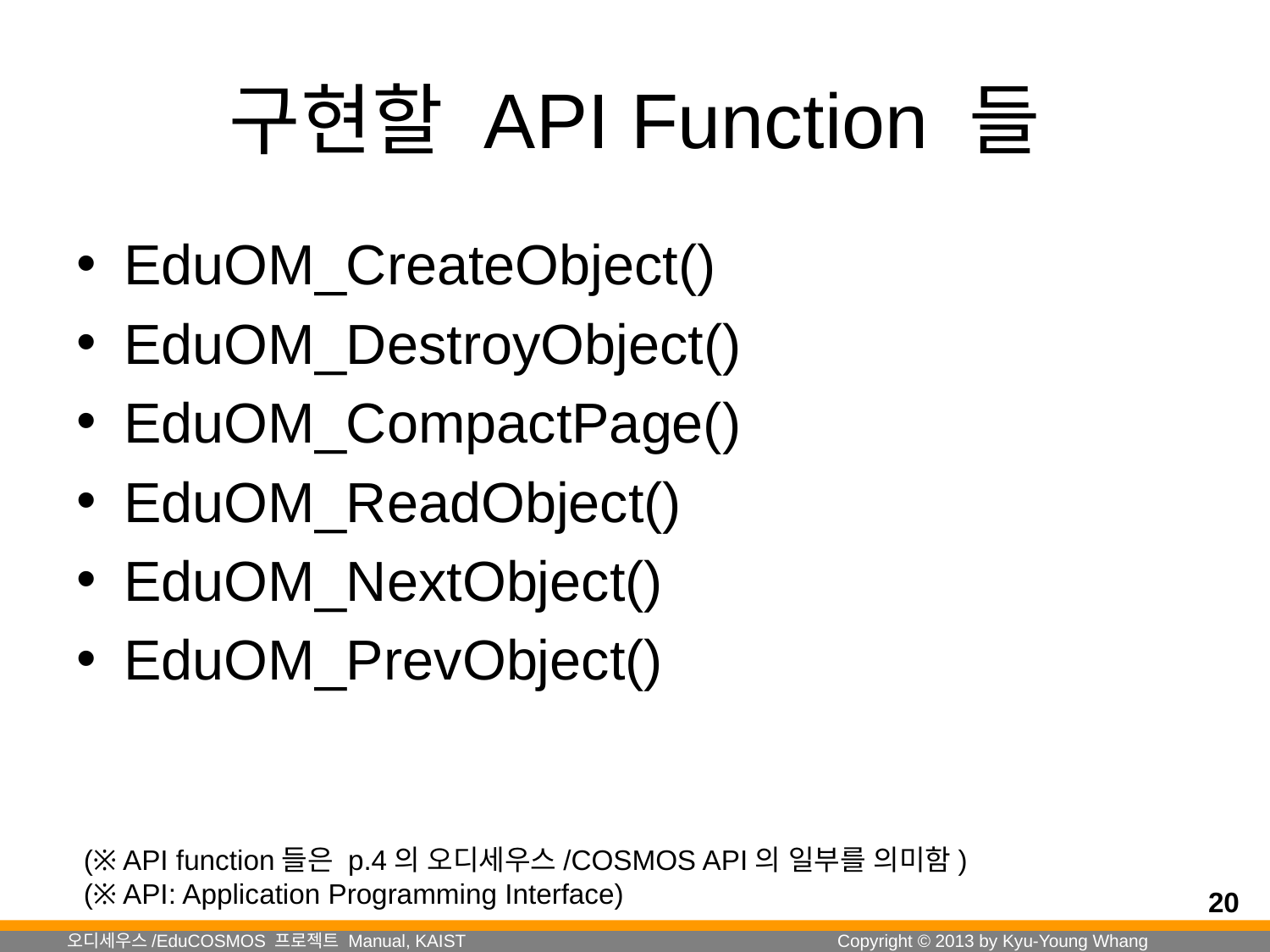

# 구현할 API Function 들
EduOM_CreateObject()
EduOM_DestroyObject()
EduOM_CompactPage()
EduOM_ReadObject()
EduOM_NextObject()
EduOM_PrevObject()
(※ API function들은 p.4의 오디세우스/COSMOS API의 일부를 의미함)
(※ API: Application Programming Interface)